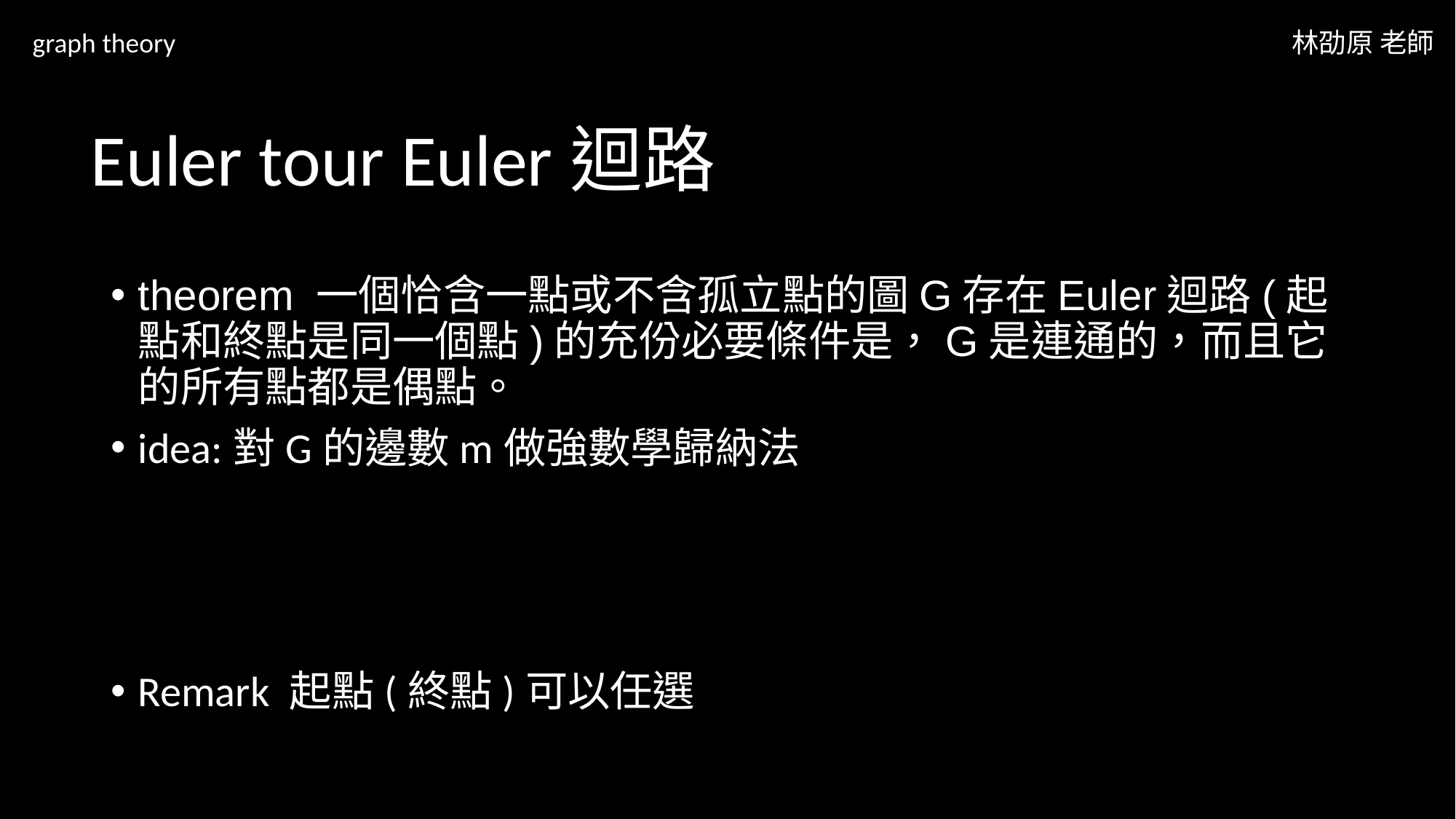

graph theory
林劭原 老師
# Euler tour Euler迴路
theorem 一個恰含一點或不含孤立點的圖G存在Euler迴路(起點和終點是同一個點)的充份必要條件是，G是連通的，而且它的所有點都是偶點。
idea:對G的邊數m做強數學歸納法

Remark 起點(終點)可以任選